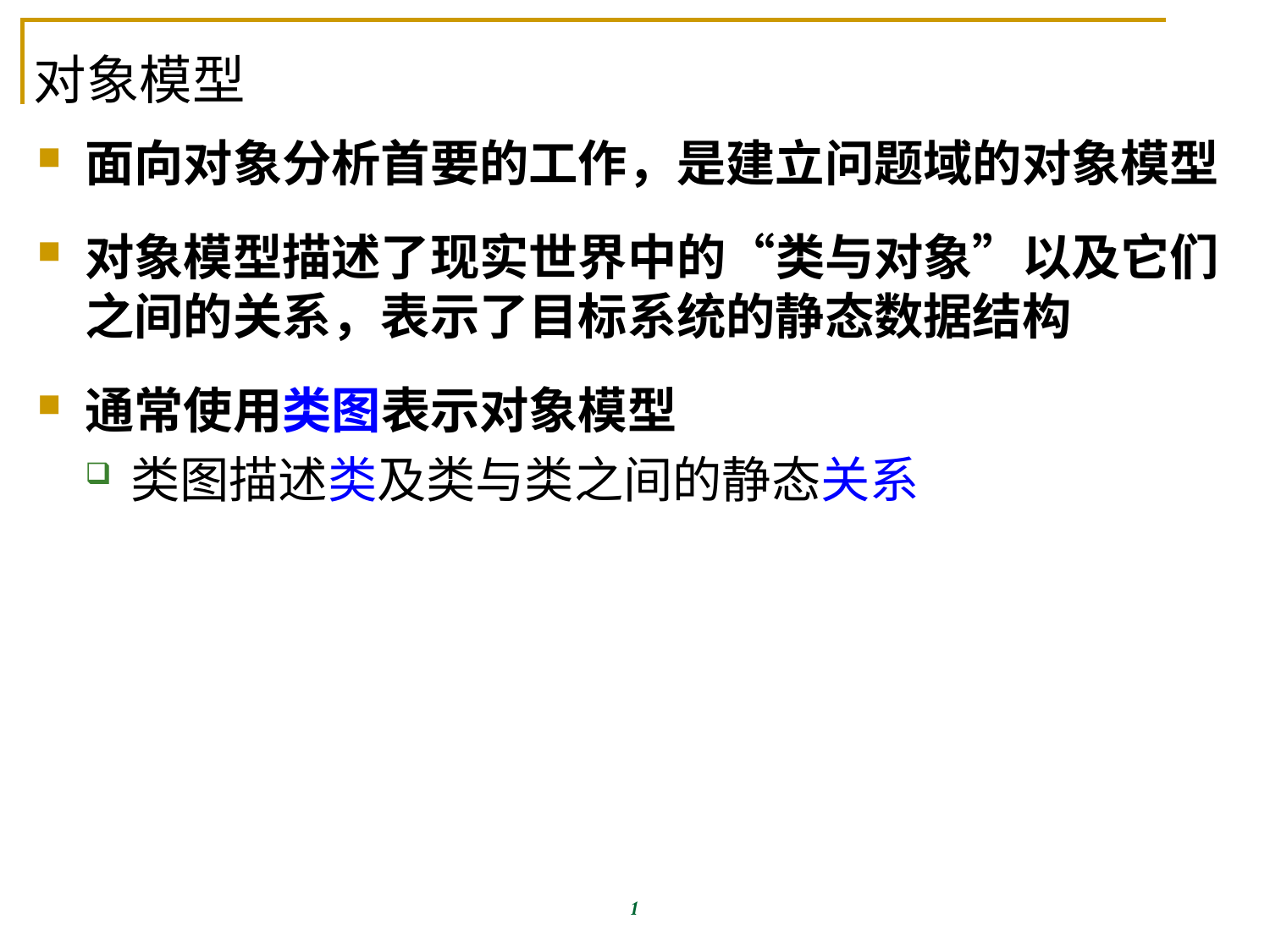

# 对象模型
面向对象分析首要的工作，是建立问题域的对象模型
对象模型描述了现实世界中的“类与对象”以及它们之间的关系，表示了目标系统的静态数据结构
通常使用类图表示对象模型
类图描述类及类与类之间的静态关系
1